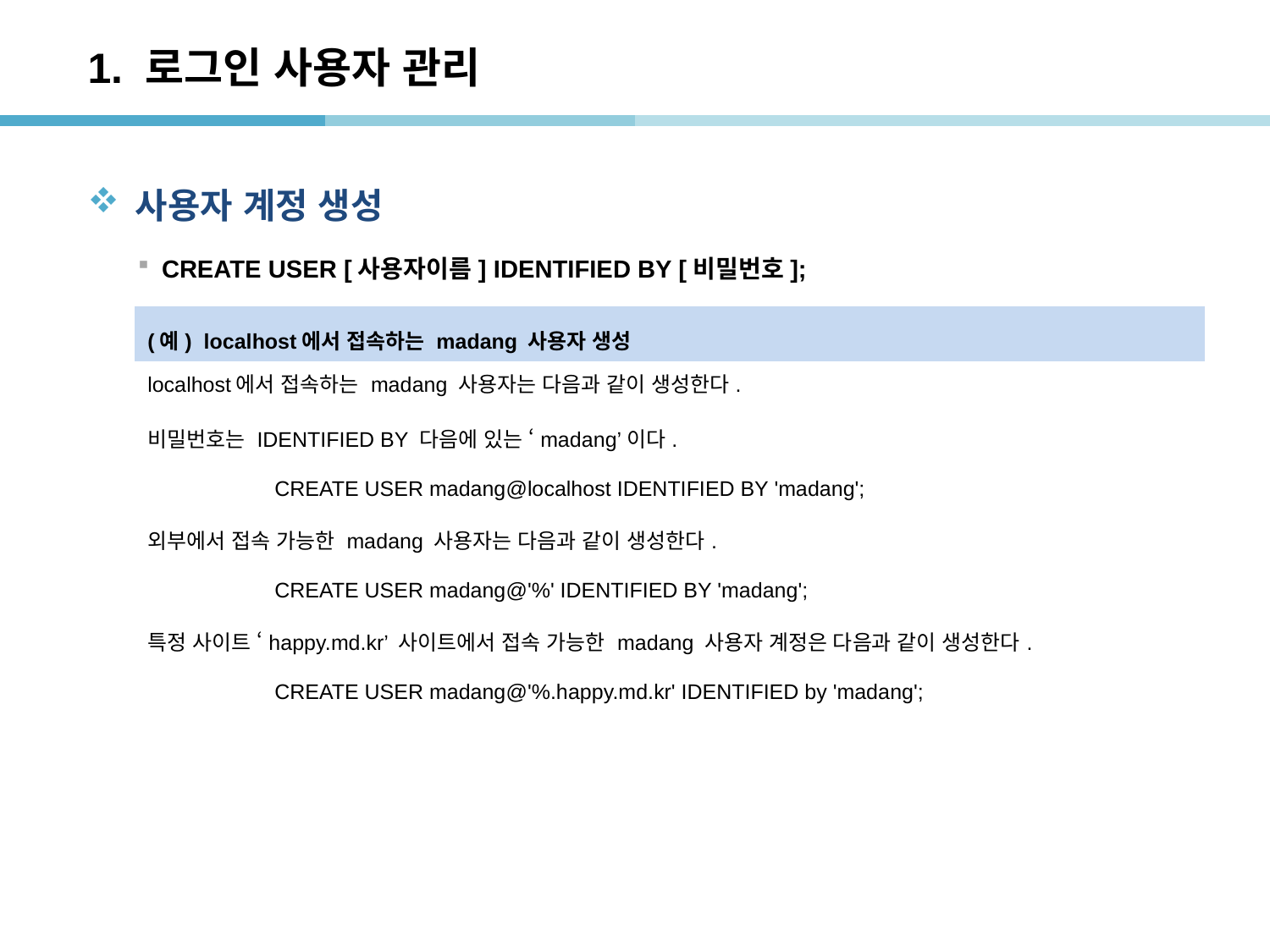

# 1. 로그인 사용자 관리
사용자 계정 생성

CREATE USER [사용자이름] IDENTIFIED BY [비밀번호];

| (예) localhost에서 접속하는 madang 사용자 생성 |
| --- |
| localhost에서 접속하는 madang 사용자는 다음과 같이 생성한다. 비밀번호는 IDENTIFIED BY 다음에 있는 ‘madang’이다. CREATE USER madang@localhost IDENTIFIED BY 'madang'; 외부에서 접속 가능한 madang 사용자는 다음과 같이 생성한다. CREATE USER madang@'%' IDENTIFIED BY 'madang'; 특정 사이트 ‘happy.md.kr’ 사이트에서 접속 가능한 madang 사용자 계정은 다음과 같이 생성한다. CREATE USER madang@'%.happy.md.kr' IDENTIFIED by 'madang'; |